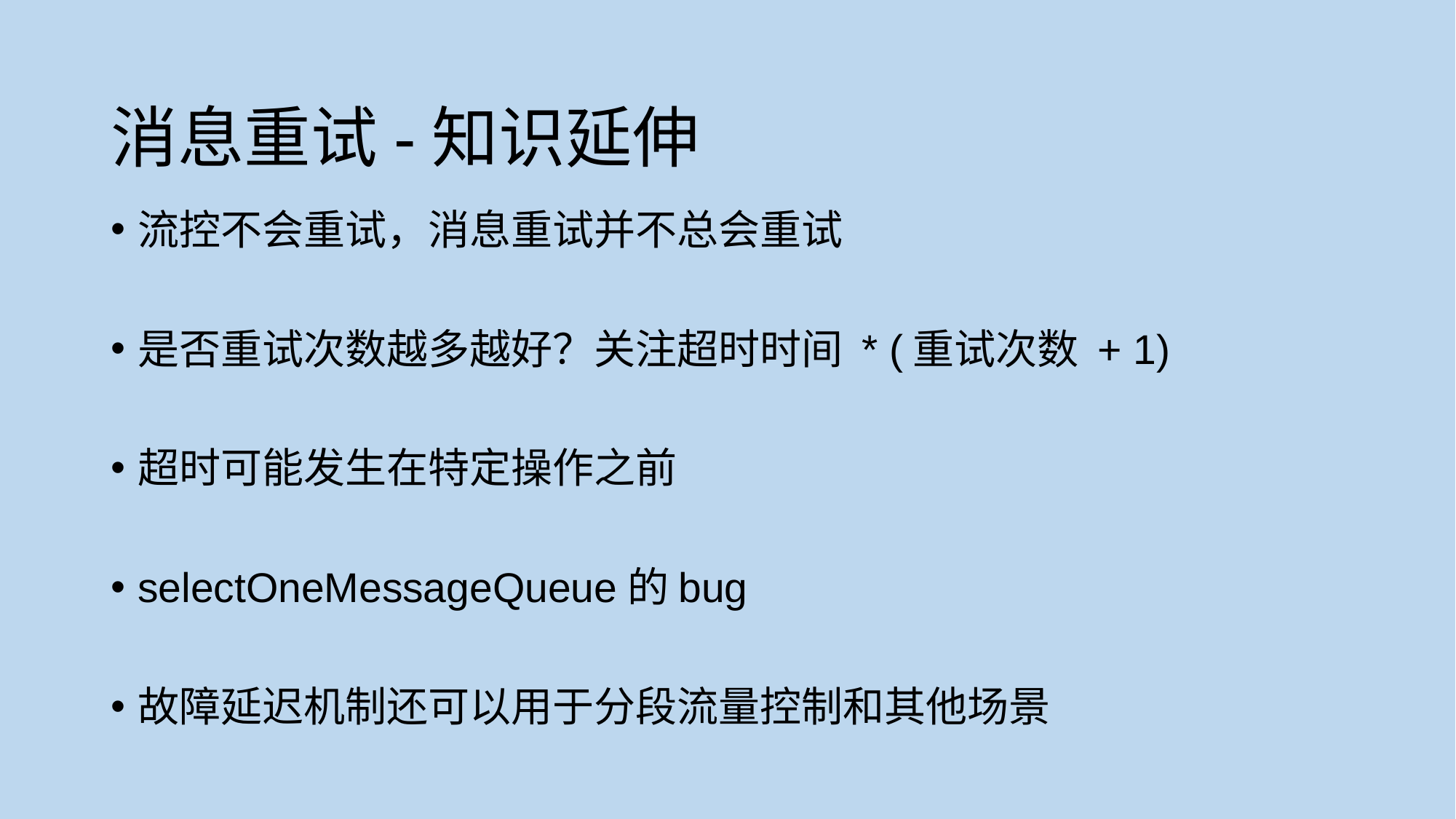

# 消息重试-知识延伸
流控不会重试，消息重试并不总会重试

是否重试次数越多越好？关注超时时间 * (重试次数 + 1)

超时可能发生在特定操作之前

selectOneMessageQueue的bug

故障延迟机制还可以用于分段流量控制和其他场景